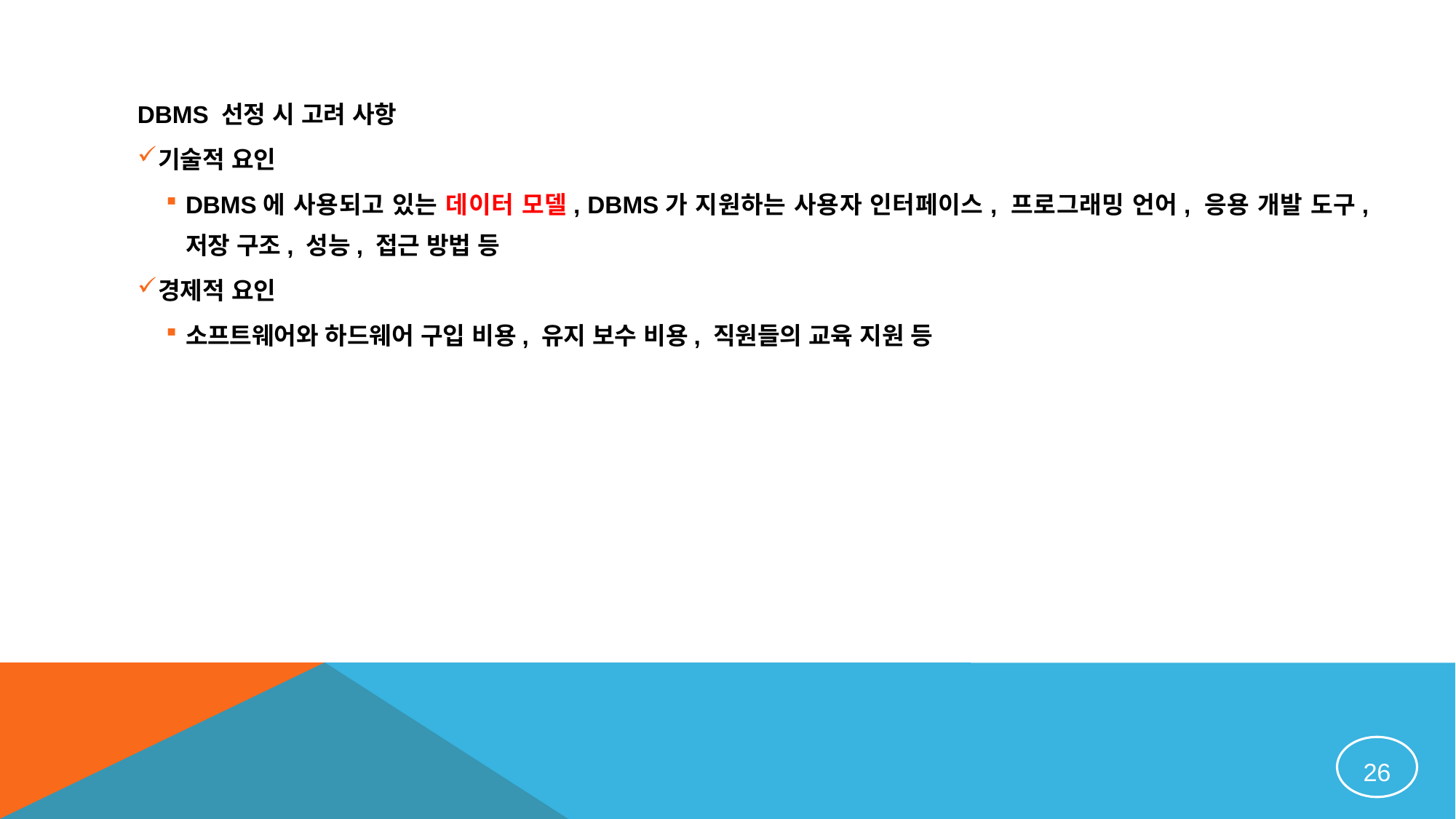

DBMS 선정 시 고려 사항
기술적 요인
DBMS에 사용되고 있는 데이터 모델, DBMS가 지원하는 사용자 인터페이스, 프로그래밍 언어, 응용 개발 도구, 저장 구조, 성능, 접근 방법 등
경제적 요인
소프트웨어와 하드웨어 구입 비용, 유지 보수 비용, 직원들의 교육 지원 등
26